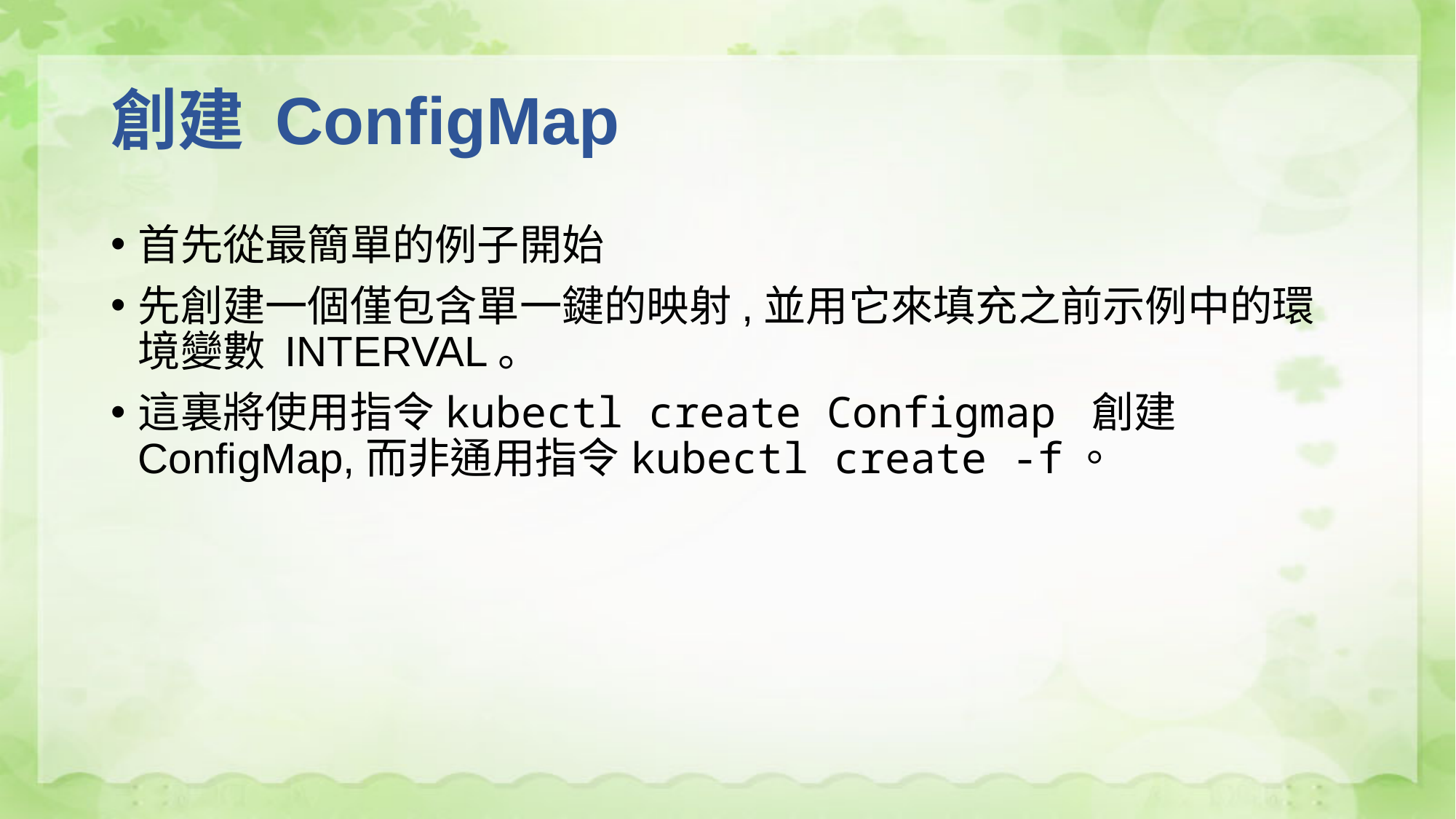

# 創建 ConfigMap
首先從最簡單的例子開始
先創建一個僅包含單一鍵的映射,並用它來填充之前示例中的環境變數 INTERVAL。
這裏將使用指令kubectl create Configmap 創建 ConfigMap,而非通用指令kubectl create -f。